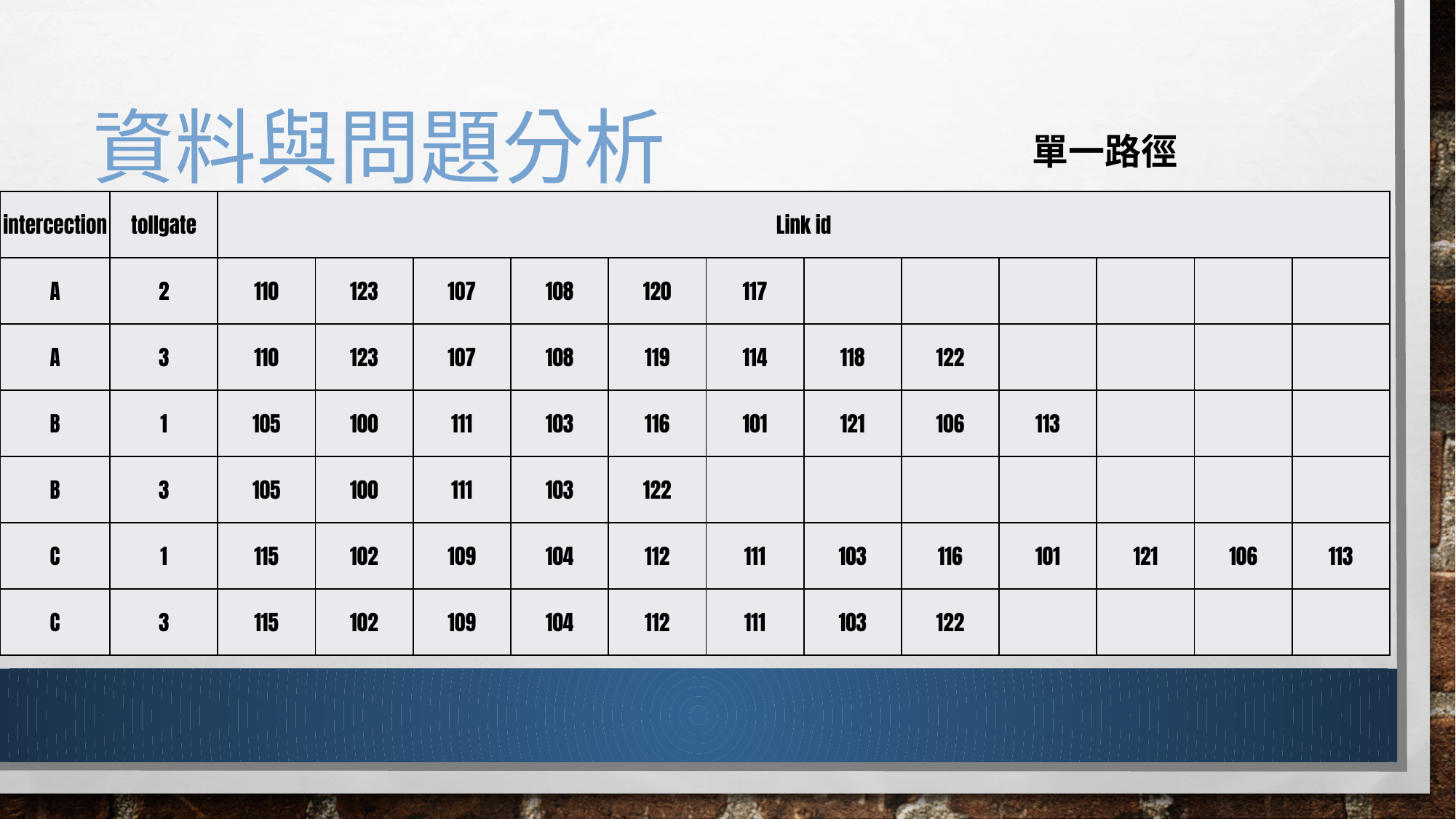

# 資料與問題分析
單一路徑
| intercection | tollgate | Link id |  |  |  |  |  |  |  |  |  |  |  |
| --- | --- | --- | --- | --- | --- | --- | --- | --- | --- | --- | --- | --- | --- |
| A | 2 | 110 | 123 | 107 | 108 | 120 | 117 |  |  |  |  |  |  |
| A | 3 | 110 | 123 | 107 | 108 | 119 | 114 | 118 | 122 |  |  |  |  |
| B | 1 | 105 | 100 | 111 | 103 | 116 | 101 | 121 | 106 | 113 |  |  |  |
| B | 3 | 105 | 100 | 111 | 103 | 122 |  |  |  |  |  |  |  |
| C | 1 | 115 | 102 | 109 | 104 | 112 | 111 | 103 | 116 | 101 | 121 | 106 | 113 |
| C | 3 | 115 | 102 | 109 | 104 | 112 | 111 | 103 | 122 |  |  |  |  |